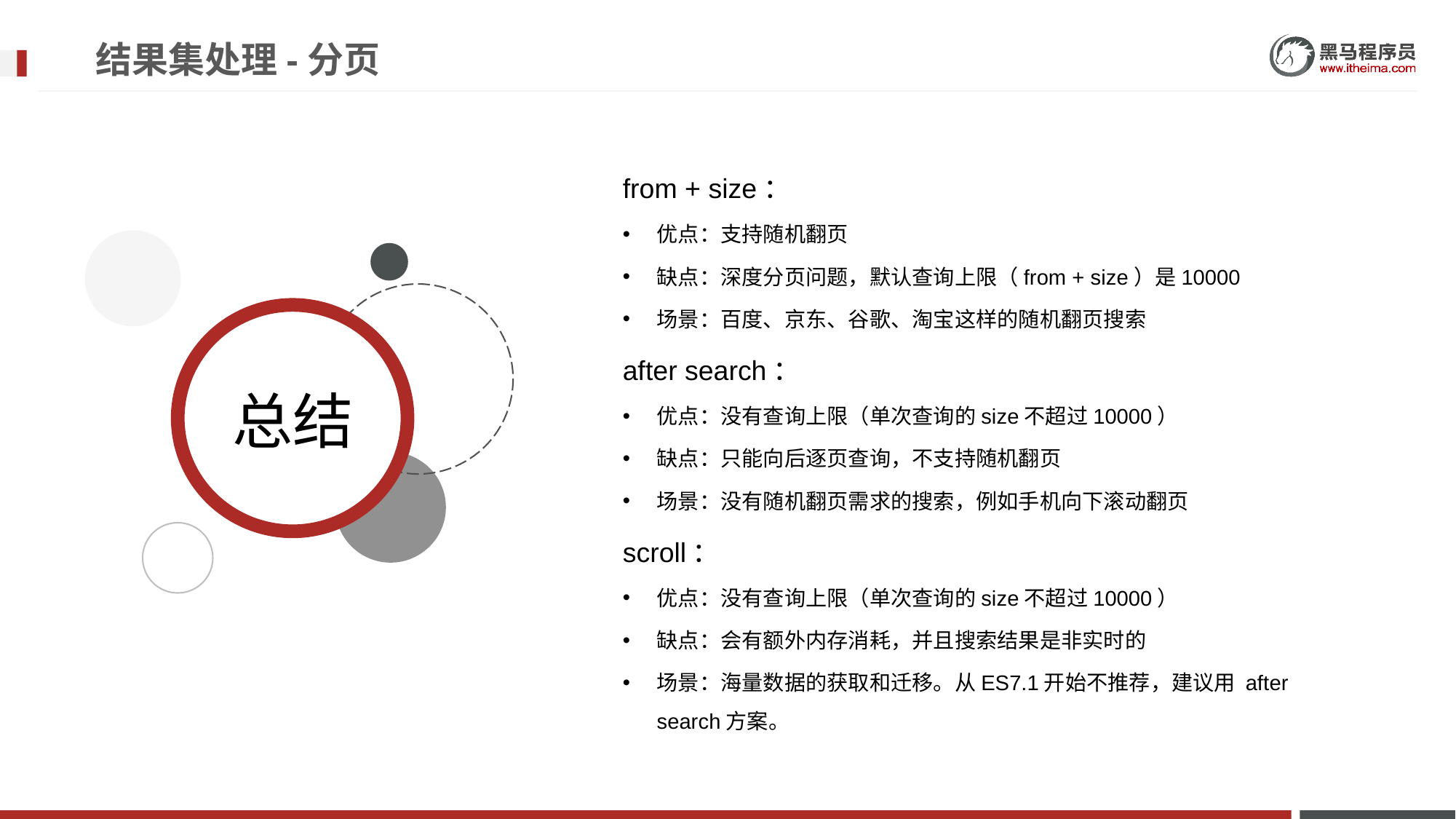

# 结果集处理-分页
from + size：
优点：支持随机翻页
缺点：深度分页问题，默认查询上限（from + size）是10000
场景：百度、京东、谷歌、淘宝这样的随机翻页搜索
after search：
优点：没有查询上限（单次查询的size不超过10000）
缺点：只能向后逐页查询，不支持随机翻页
场景：没有随机翻页需求的搜索，例如手机向下滚动翻页
scroll：
优点：没有查询上限（单次查询的size不超过10000）
缺点：会有额外内存消耗，并且搜索结果是非实时的
场景：海量数据的获取和迁移。从ES7.1开始不推荐，建议用 after search方案。